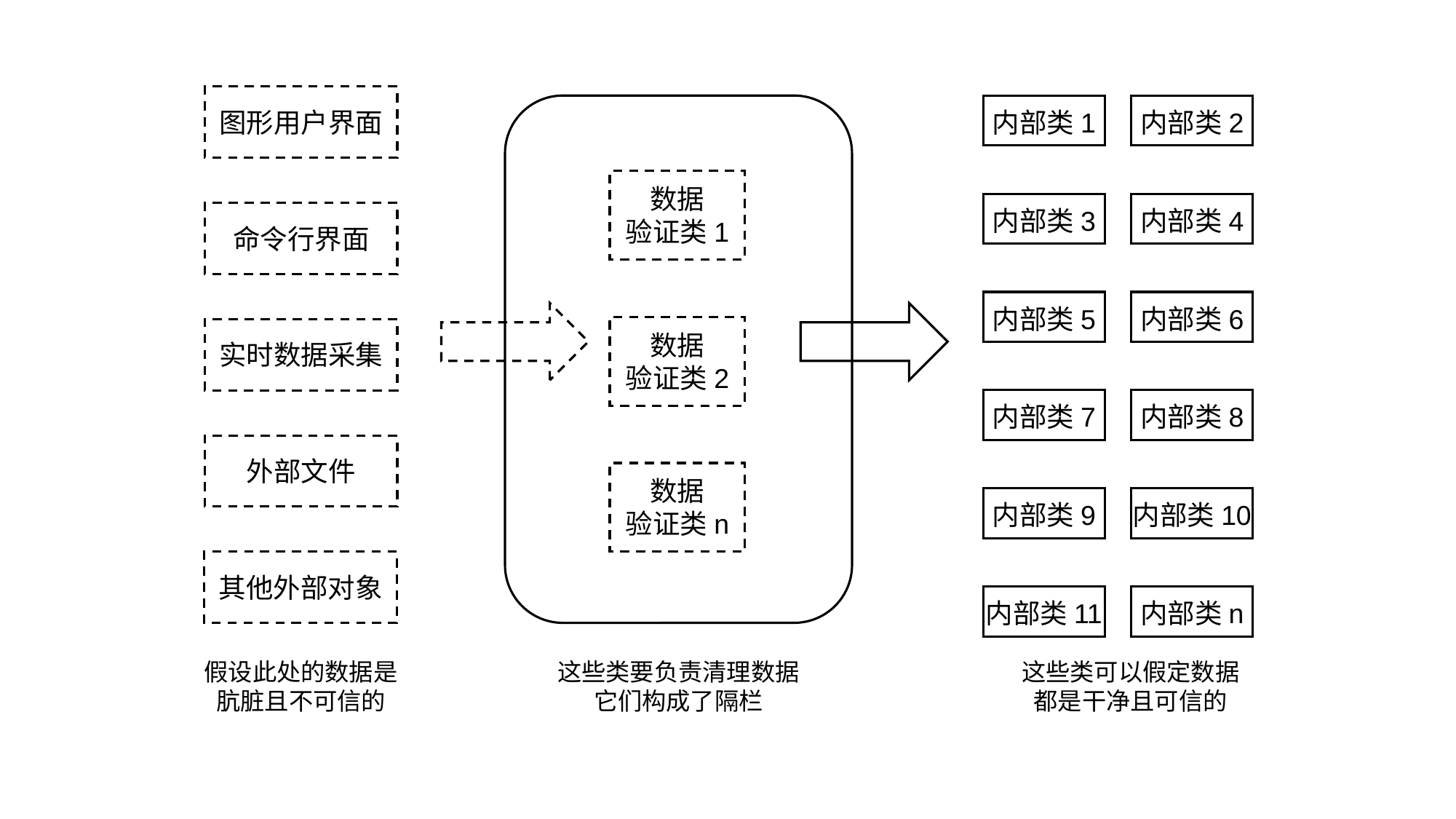

图形用户界面

内部类1

内部类2

数据
验证类1

内部类3

内部类4

命令行界面

内部类5

内部类6

数据
验证类2

实时数据采集

内部类7

内部类8

外部文件

数据
验证类n

内部类9

内部类10

其他外部对象

内部类11

内部类n
假设此处的数据是肮脏且不可信的
这些类要负责清理数据
它们构成了隔栏
这些类可以假定数据都是干净且可信的